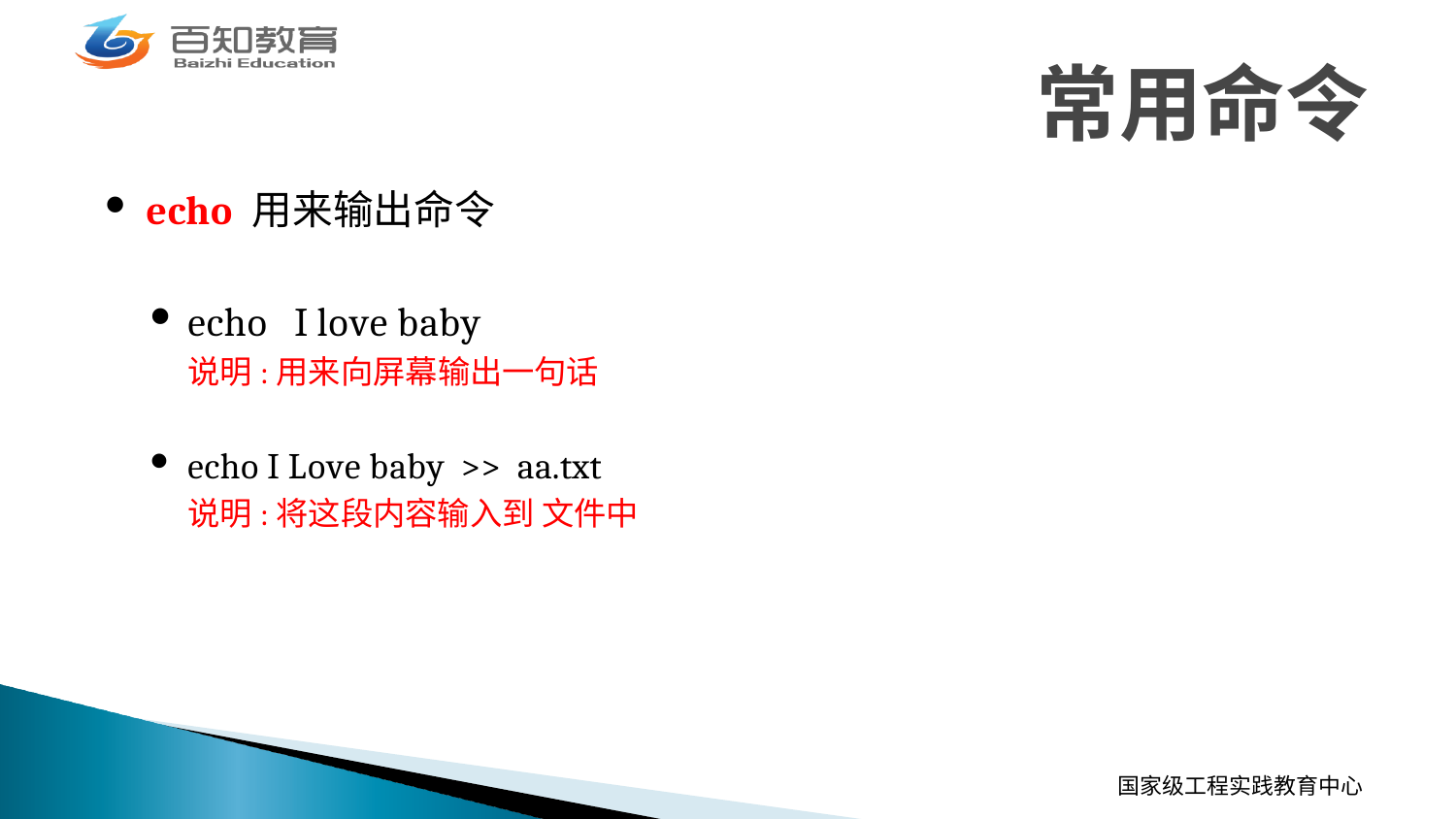

# 常用命令
echo 用来输出命令

echo   I love baby
说明:用来向屏幕输出一句话

echo I Love baby  >>  aa.txt
说明:将这段内容输入到 文件中

国家级工程实践教育中心